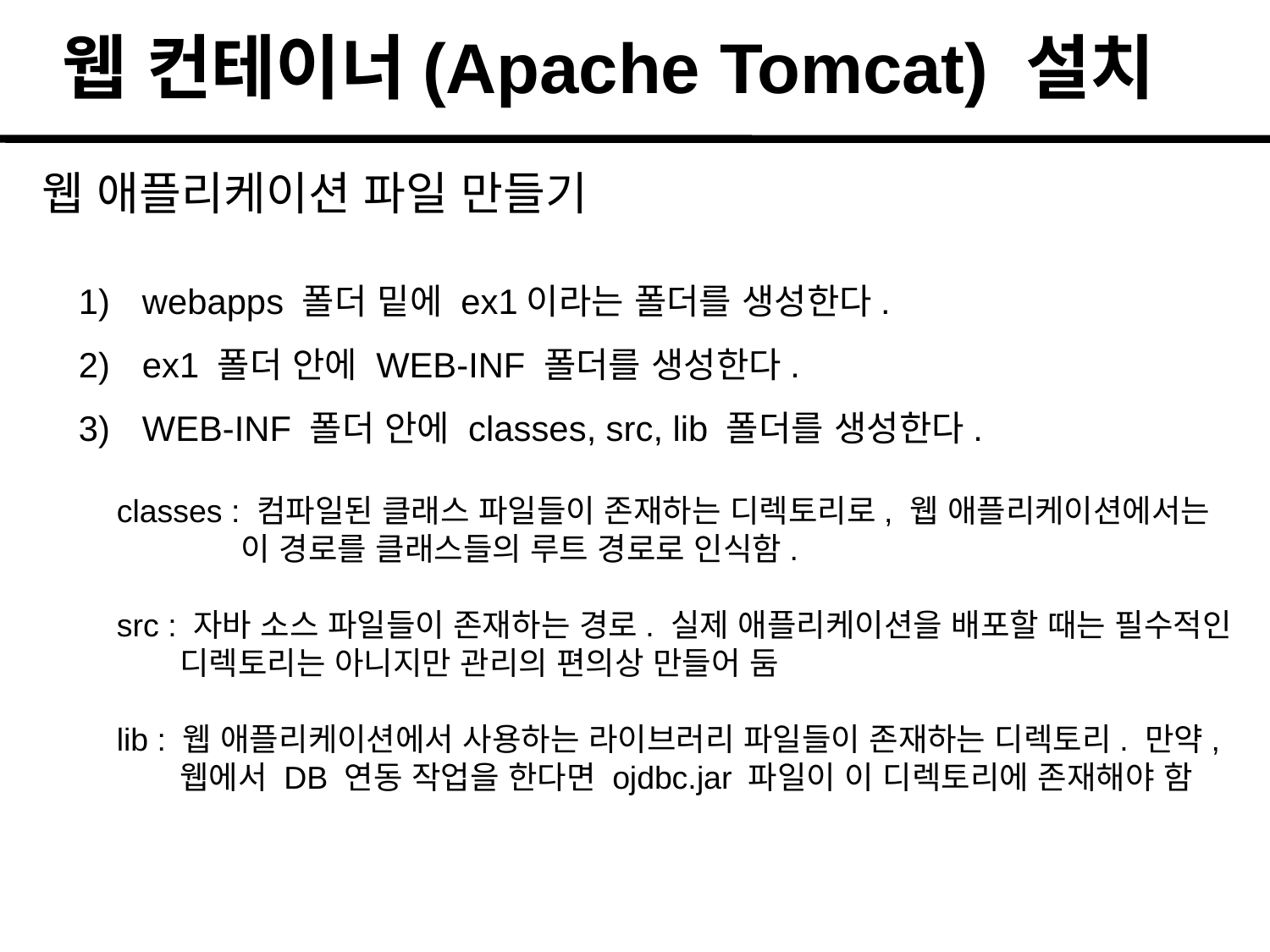

웹 컨테이너(Apache Tomcat) 설치
웹 애플리케이션 파일 만들기

webapps 폴더 밑에 ex1이라는 폴더를 생성한다.
ex1 폴더 안에 WEB-INF 폴더를 생성한다.
WEB-INF 폴더 안에 classes, src, lib 폴더를 생성한다.

classes : 컴파일된 클래스 파일들이 존재하는 디렉토리로, 웹 애플리케이션에서는 이 경로를 클래스들의 루트 경로로 인식함.

src : 자바 소스 파일들이 존재하는 경로. 실제 애플리케이션을 배포할 때는 필수적인 디렉토리는 아니지만 관리의 편의상 만들어 둠

lib : 웹 애플리케이션에서 사용하는 라이브러리 파일들이 존재하는 디렉토리. 만약, 웹에서 DB 연동 작업을 한다면 ojdbc.jar 파일이 이 디렉토리에 존재해야 함